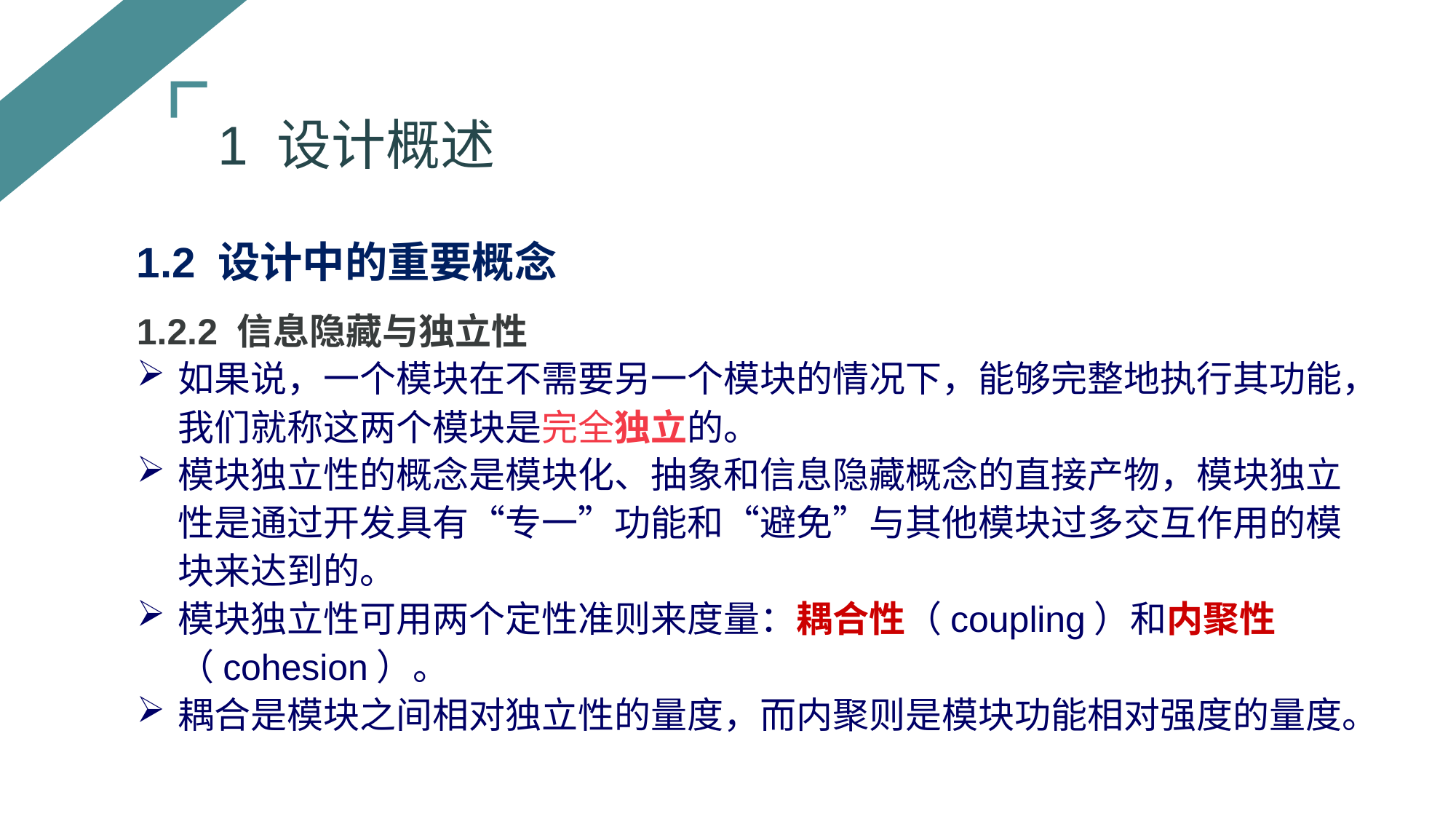

1 设计概述
1.2 设计中的重要概念
1.2.2 信息隐藏与独立性
如果说，一个模块在不需要另一个模块的情况下，能够完整地执行其功能，我们就称这两个模块是完全独立的。
模块独立性的概念是模块化、抽象和信息隐藏概念的直接产物，模块独立性是通过开发具有“专一”功能和“避免”与其他模块过多交互作用的模块来达到的。
模块独立性可用两个定性准则来度量：耦合性（coupling）和内聚性（cohesion）。
耦合是模块之间相对独立性的量度，而内聚则是模块功能相对强度的量度。